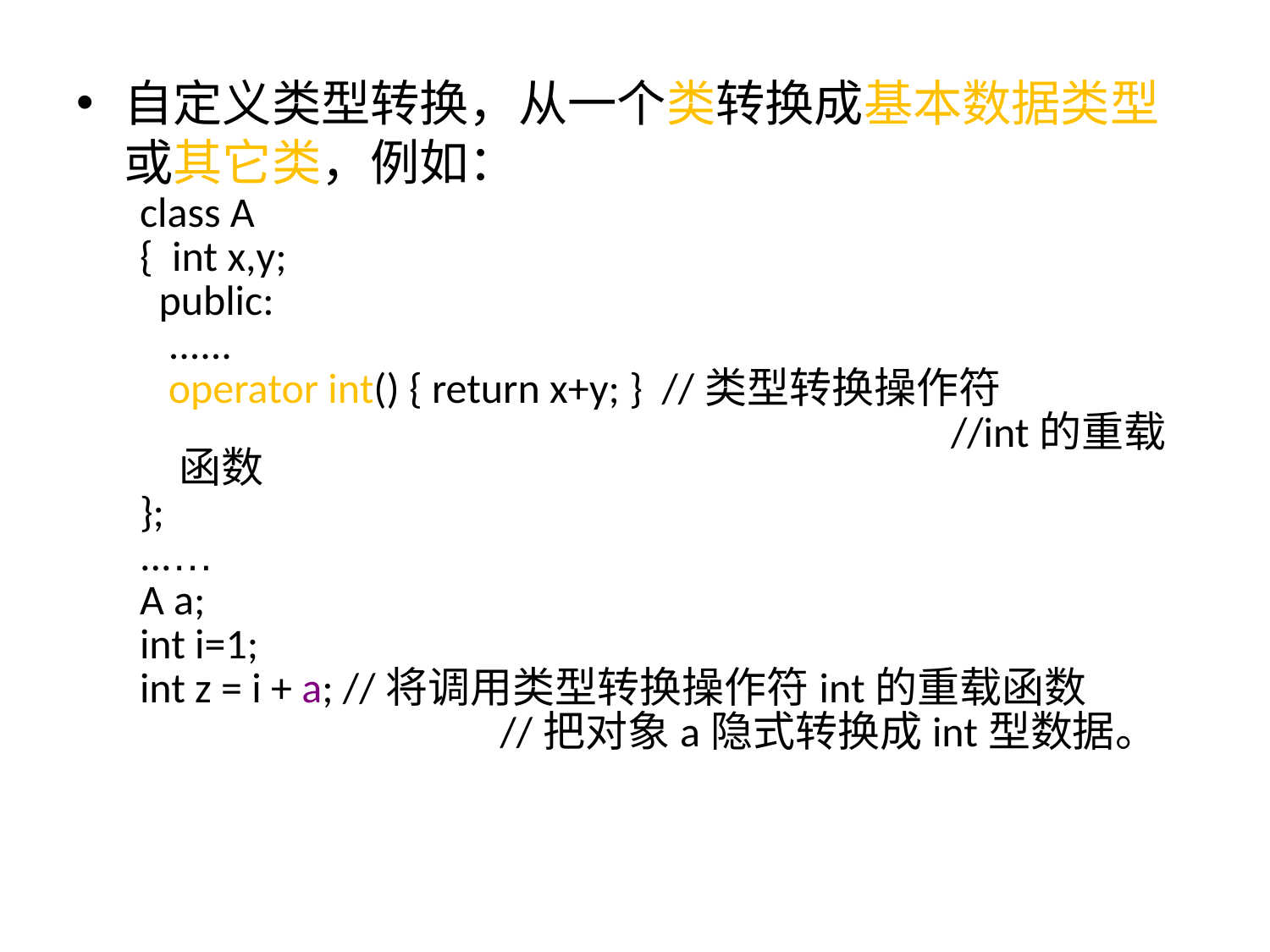

自定义类型转换，从一个类转换成基本数据类型或其它类，例如：
class A
{  int x,y;
  public:
   ......
   operator int() { return x+y; }  //类型转换操作符
							 //int的重载函数
};
...…
A a;
int i=1;
int z = i + a; //将调用类型转换操作符int的重载函数
			       //把对象a隐式转换成int型数据。